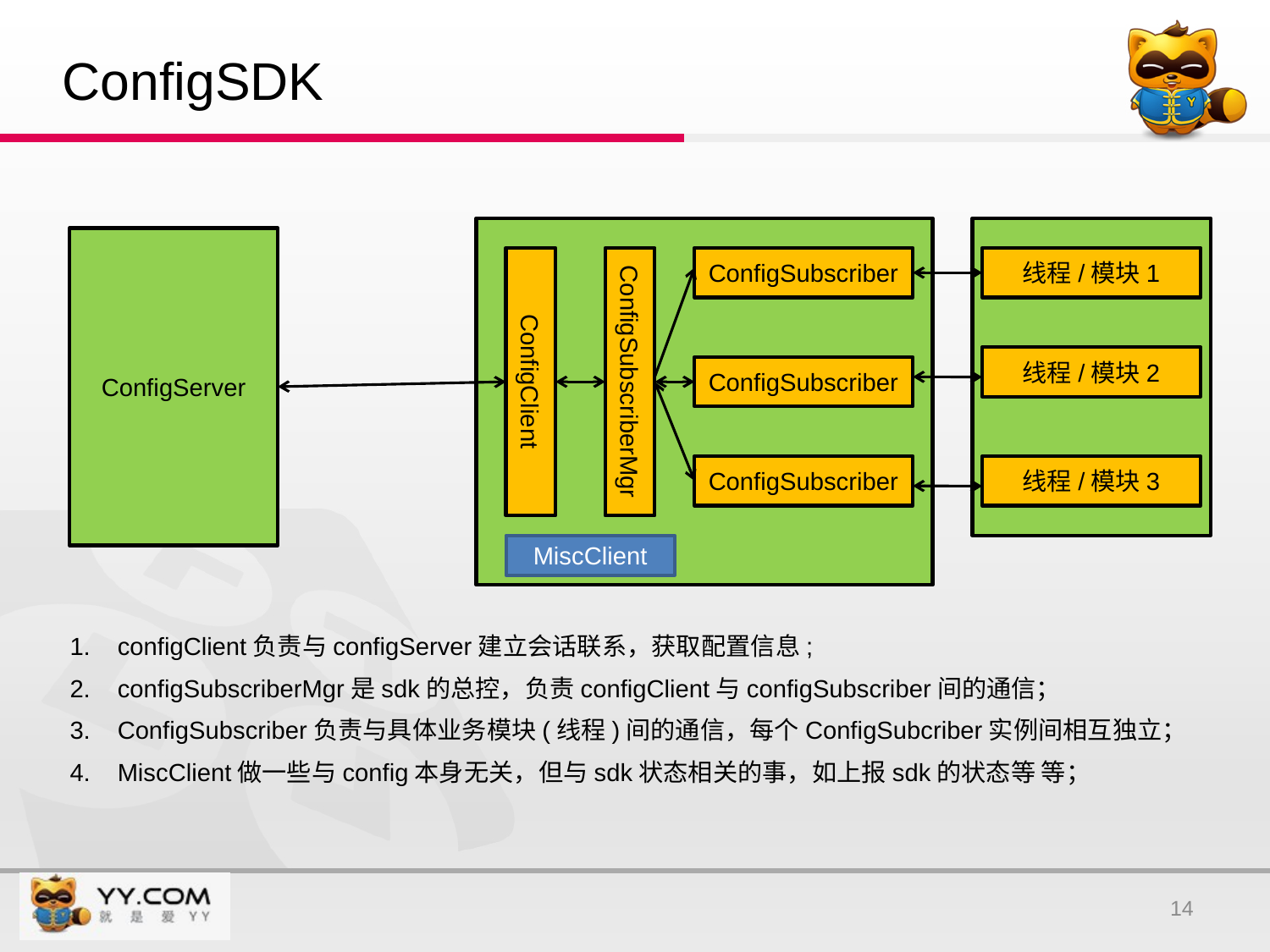

# ConfigSDK

ConfigServer
ConfigClient
ConfigSubscriberMgr
ConfigSubscriber
线程/模块1

线程/模块2
ConfigSubscriber
ConfigSubscriber
线程/模块3
MiscClient
configClient负责与configServer建立会话联系，获取配置信息;
configSubscriberMgr是sdk的总控，负责configClient与configSubscriber间的通信；
ConfigSubscriber负责与具体业务模块(线程)间的通信，每个ConfigSubcriber实例间相互独立；
MiscClient做一些与config本身无关，但与sdk状态相关的事，如上报sdk的状态等 等；
14